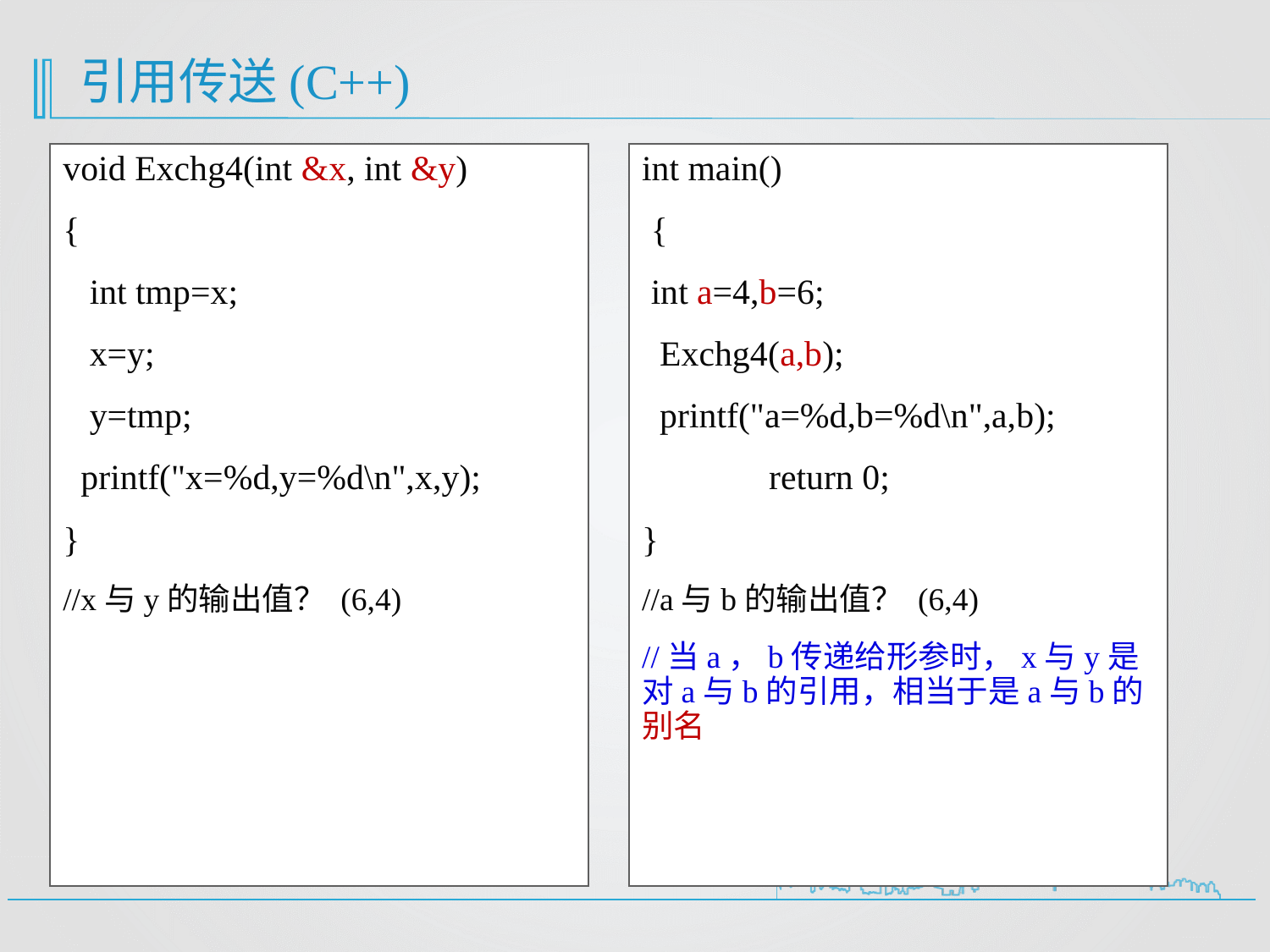

# 引用传送(C++)
void Exchg4(int &x, int &y)
{
   int tmp=x;
   x=y;
   y=tmp;
  printf("x=%d,y=%d\n",x,y);
}
//x与y的输出值？ (6,4)

int main()
 {
 int a=4,b=6;
  Exchg4(a,b);
  printf("a=%d,b=%d\n",a,b);
	return 0;
}
//a与b的输出值？ (6,4)
//当a，b传递给形参时，x与y是对a与b的引用，相当于是a与b的别名